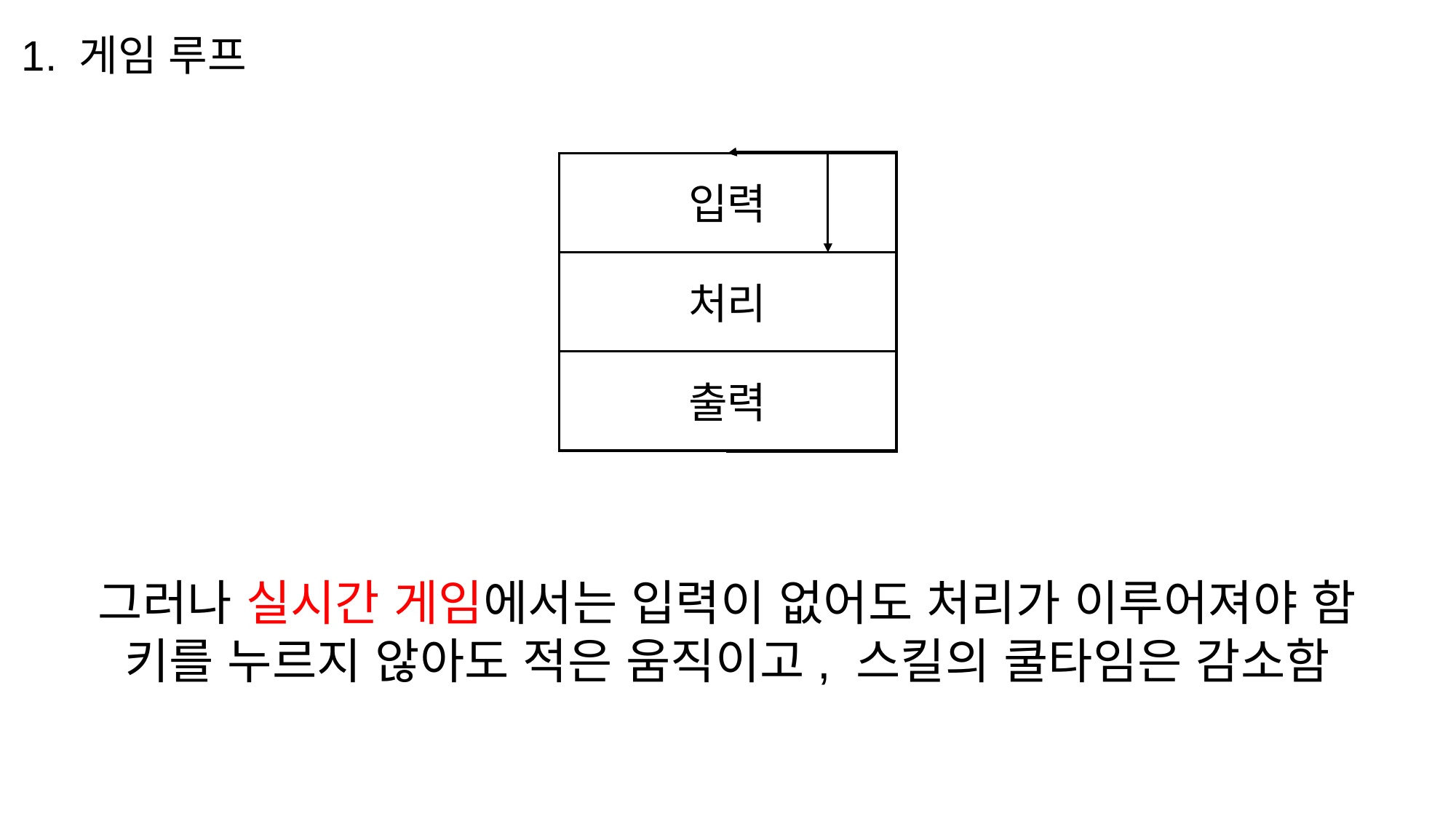

1. 게임 루프
입력
처리
출력
그러나 실시간 게임에서는 입력이 없어도 처리가 이루어져야 함
키를 누르지 않아도 적은 움직이고, 스킬의 쿨타임은 감소함